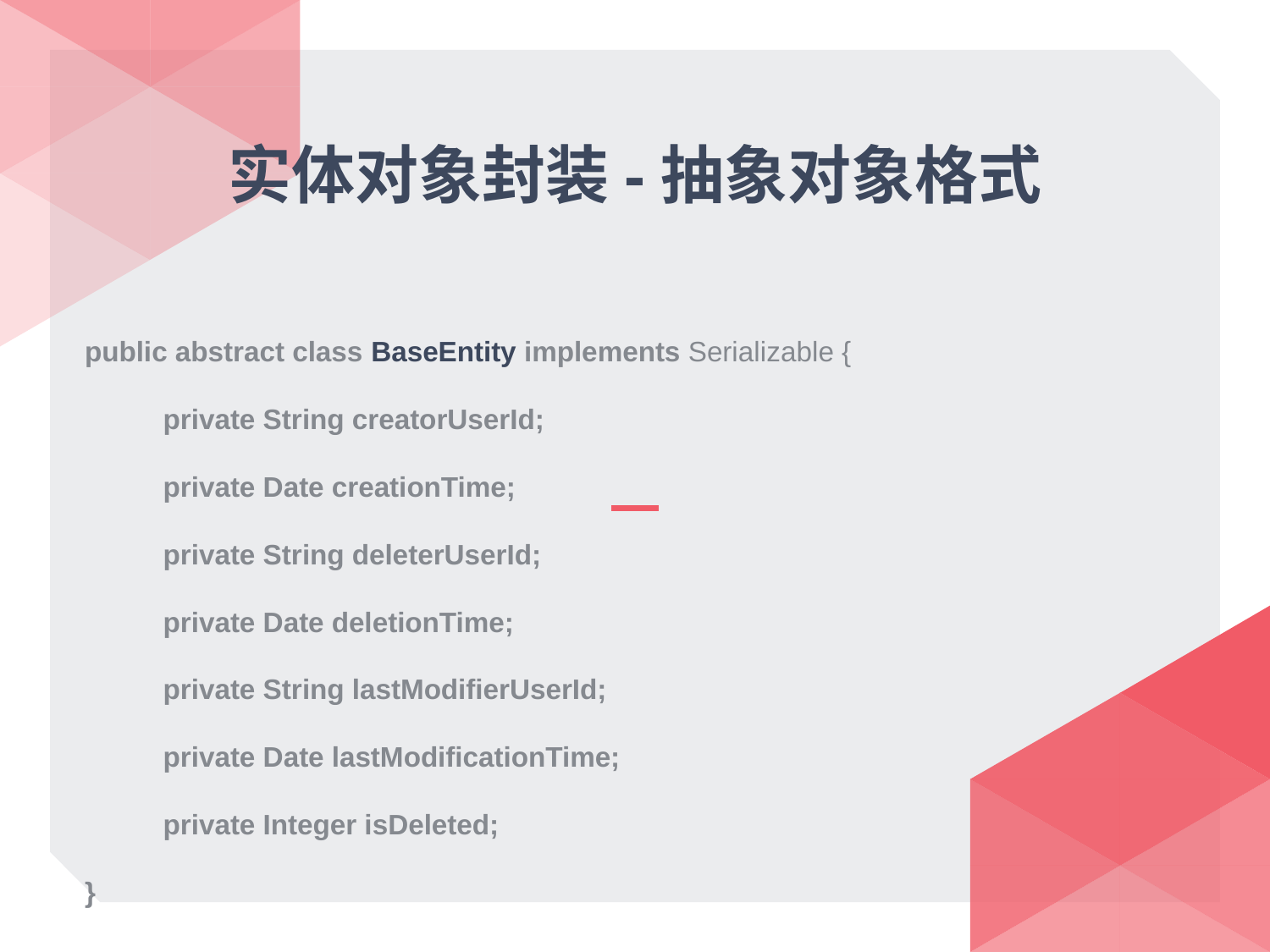

# 实体对象封装-抽象对象格式
public abstract class BaseEntity implements Serializable {
          private String creatorUserId;
          private Date creationTime;
          private String deleterUserId;
          private Date deletionTime;
          private String lastModifierUserId;
          private Date lastModificationTime;
          private Integer isDeleted;
}